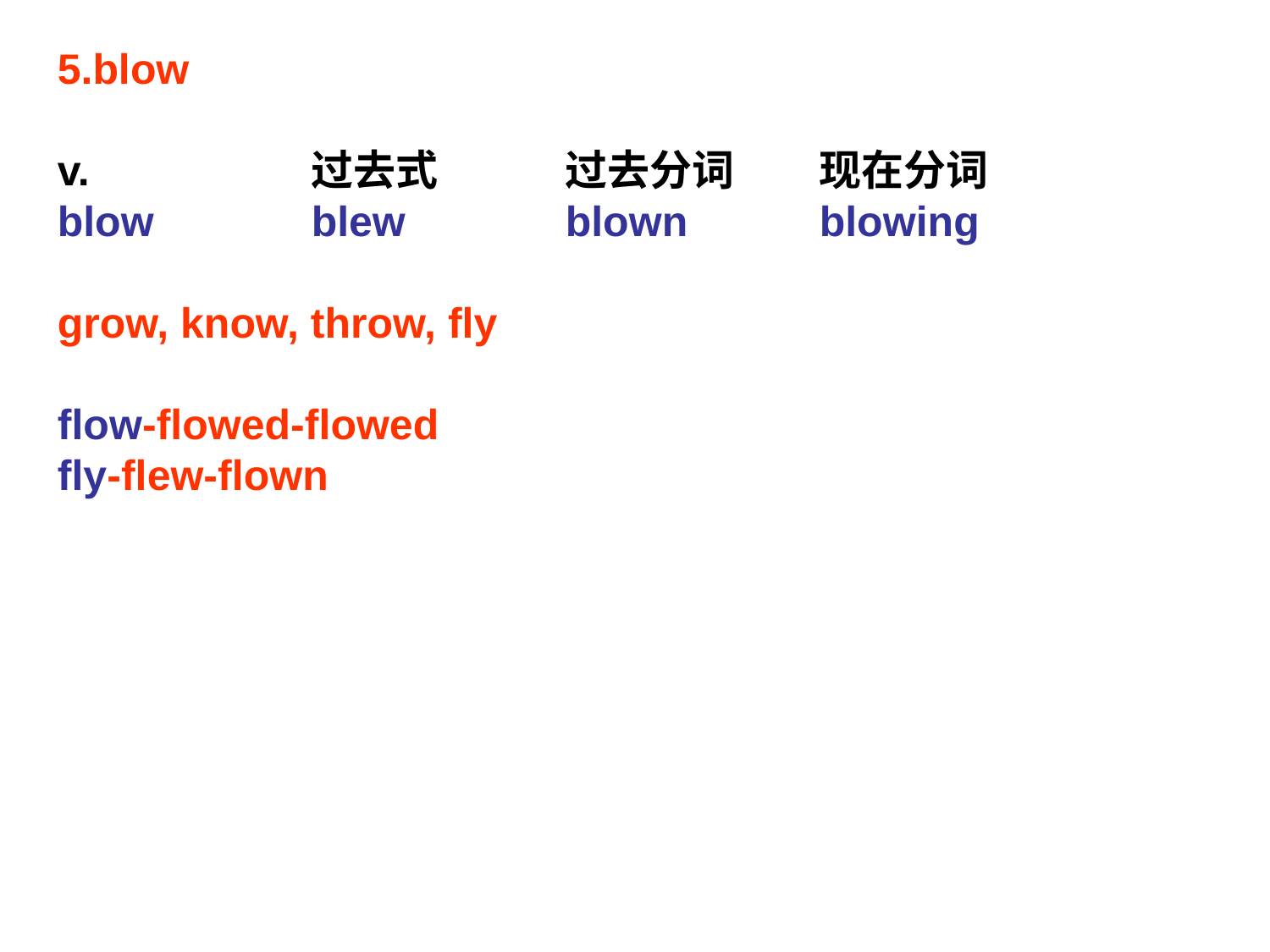

5.blow

v.		过去式	过去分词	现在分词
blow		blew		blown		blowing

grow, know, throw, fly

flow-flowed-flowed
fly-flew-flown